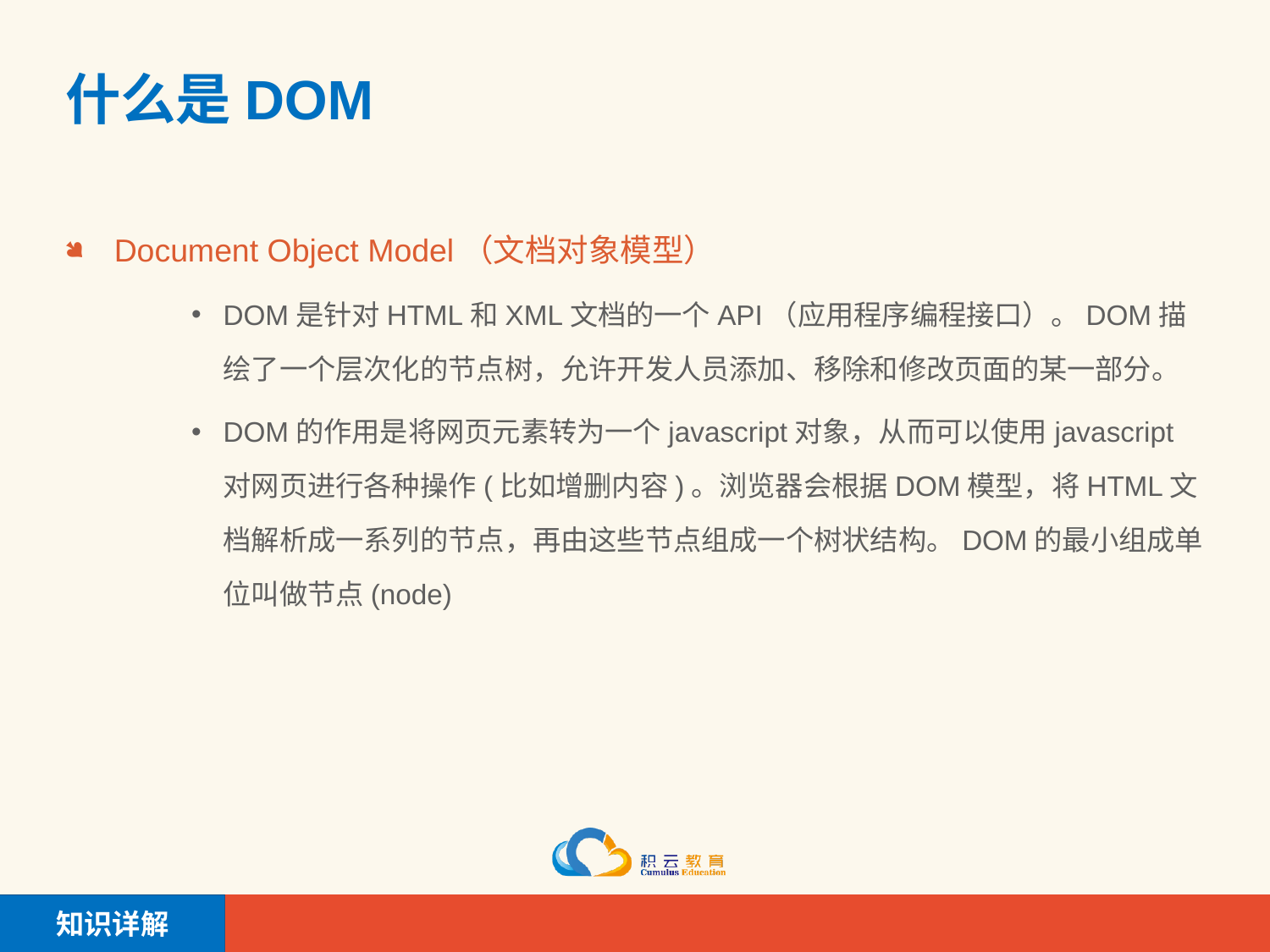

# 什么是DOM
Document Object Model（文档对象模型）
DOM是针对HTML和XML文档的一个API（应用程序编程接口）。DOM描绘了一个层次化的节点树，允许开发人员添加、移除和修改页面的某一部分。
DOM的作用是将网页元素转为一个javascript对象，从而可以使用javascript对网页进行各种操作(比如增删内容)。浏览器会根据DOM模型，将HTML文档解析成一系列的节点，再由这些节点组成一个树状结构。DOM的最小组成单位叫做节点(node)